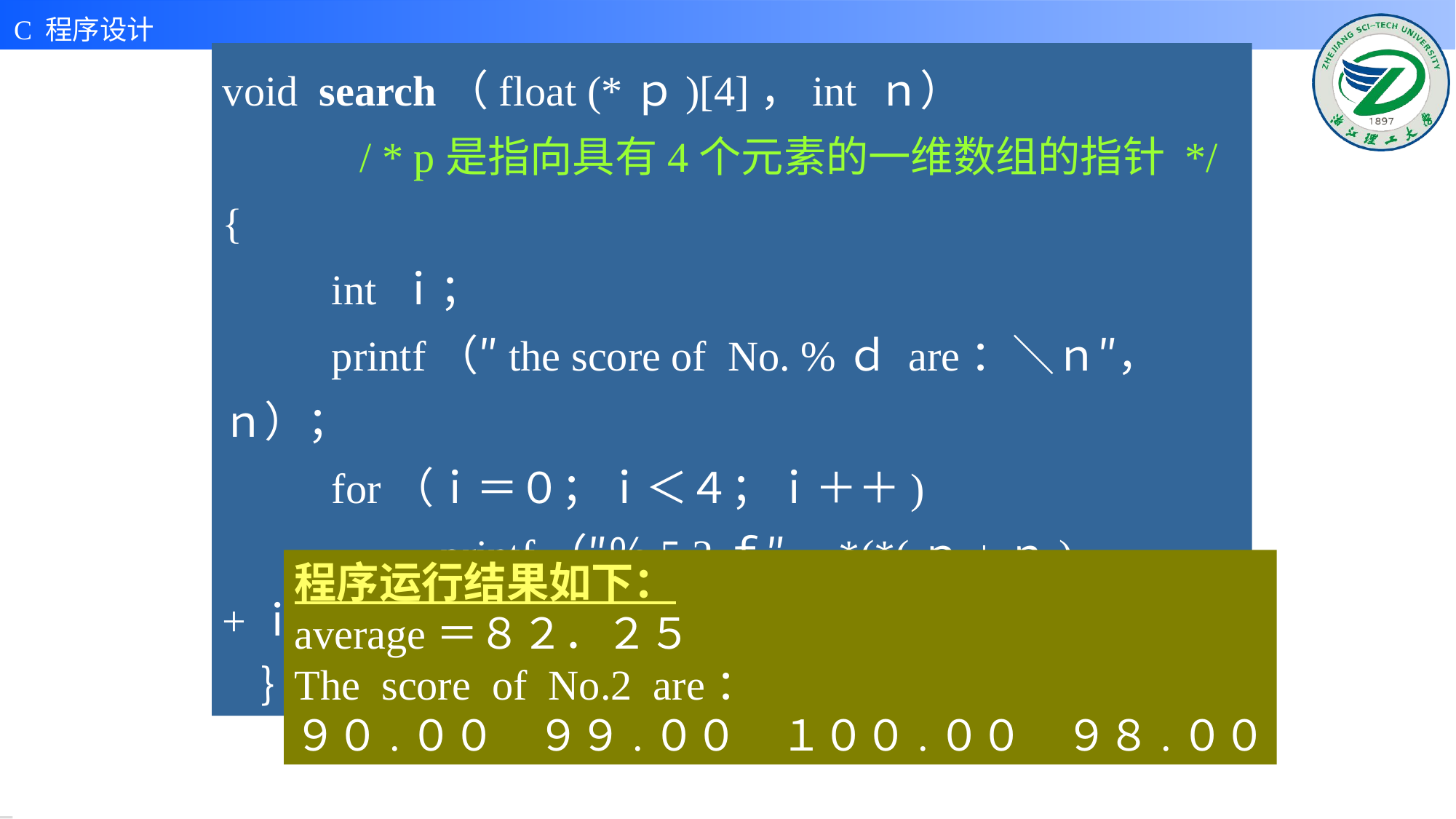

void  search（float (*ｐ)[4]，int ｎ）
             / * p是指向具有4个元素的一维数组的指针 */
{
	int ｉ；
    	printf（″the score of  No. %ｄ are：＼ｎ″，ｎ）；
    	for（ｉ＝０；ｉ＜４；ｉ＋＋)
    		printf（″％5.2ｆ″，*(*(ｐ+ｎ)+ｉ) )；
   ｝
程序运行结果如下：
average＝８２．２５
The  score  of  No.2  are：
９０.００　９９.００　１００.００　９８.００